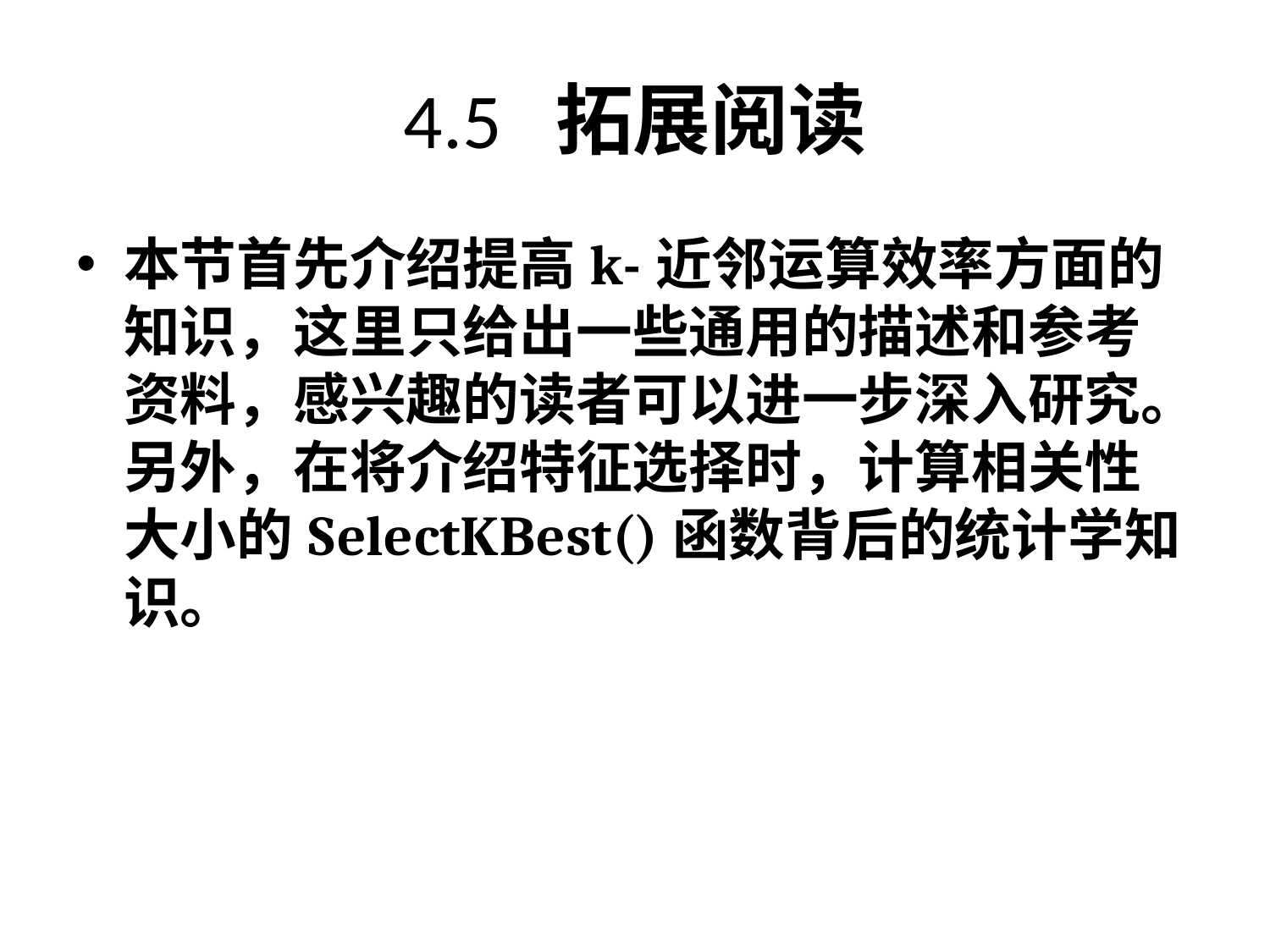

# 4.5  拓展阅读
本节首先介绍提高k-近邻运算效率方面的知识，这里只给出一些通用的描述和参考资料，感兴趣的读者可以进一步深入研究。另外，在将介绍特征选择时，计算相关性大小的SelectKBest()函数背后的统计学知识。